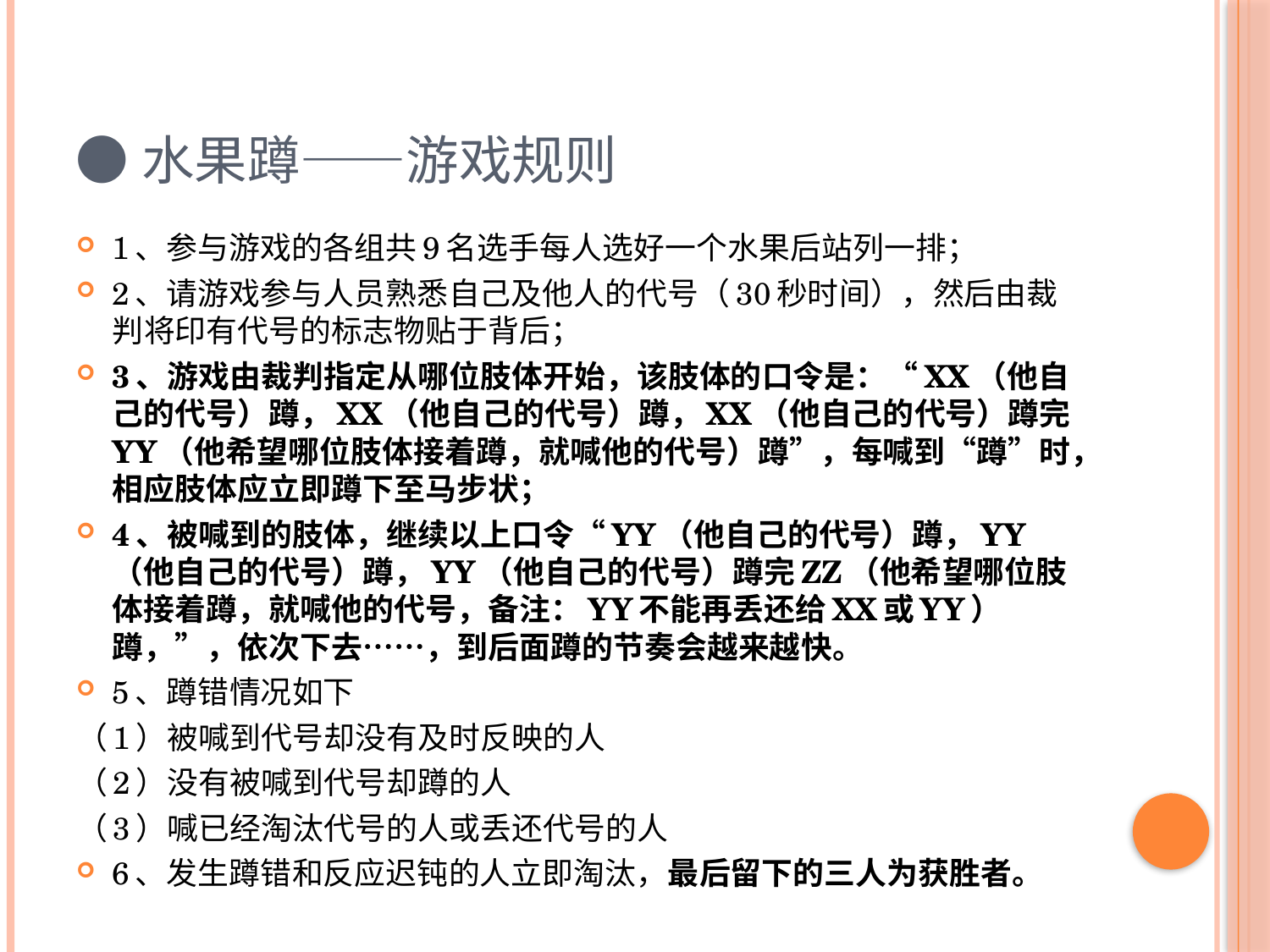

# ●水果蹲——游戏规则
1、参与游戏的各组共9名选手每人选好一个水果后站列一排；
2、请游戏参与人员熟悉自己及他人的代号（30秒时间），然后由裁判将印有代号的标志物贴于背后；
3、游戏由裁判指定从哪位肢体开始，该肢体的口令是：“XX（他自己的代号）蹲，XX（他自己的代号）蹲，XX（他自己的代号）蹲完YY（他希望哪位肢体接着蹲，就喊他的代号）蹲”，每喊到“蹲”时，相应肢体应立即蹲下至马步状；
4、被喊到的肢体，继续以上口令“YY（他自己的代号）蹲，YY（他自己的代号）蹲，YY（他自己的代号）蹲完ZZ（他希望哪位肢体接着蹲，就喊他的代号，备注：YY不能再丢还给XX或YY）蹲，”，依次下去……，到后面蹲的节奏会越来越快。
5、蹲错情况如下
（1）被喊到代号却没有及时反映的人
（2）没有被喊到代号却蹲的人
（3）喊已经淘汰代号的人或丢还代号的人
6、发生蹲错和反应迟钝的人立即淘汰，最后留下的三人为获胜者。